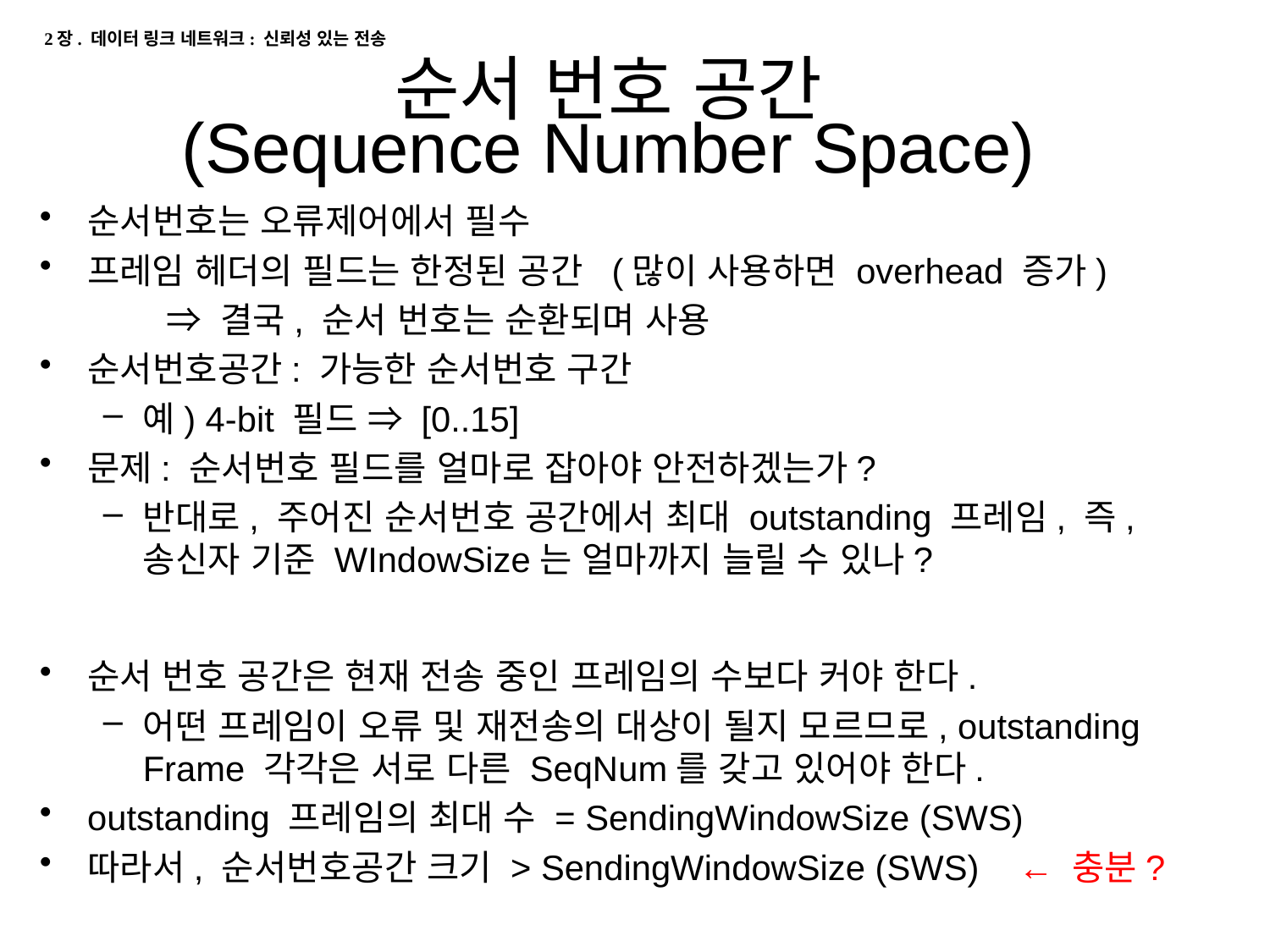

2장. 데이터 링크 네트워크: 신뢰성 있는 전송
# 순서 번호 공간 (Sequence Number Space)
순서번호는 오류제어에서 필수
프레임 헤더의 필드는 한정된 공간  (많이 사용하면 overhead 증가)
⇒ 결국, 순서 번호는 순환되며 사용
순서번호공간: 가능한 순서번호 구간
예) 4-bit 필드 ⇒ [0..15]
문제: 순서번호 필드를 얼마로 잡아야 안전하겠는가?
반대로, 주어진 순서번호 공간에서 최대 outstanding 프레임, 즉, 송신자 기준 WIndowSize는 얼마까지 늘릴 수 있나?

순서 번호 공간은 현재 전송 중인 프레임의 수보다 커야 한다.
어떤 프레임이 오류 및 재전송의 대상이 될지 모르므로, outstanding Frame 각각은 서로 다른 SeqNum를 갖고 있어야 한다.
outstanding 프레임의 최대 수 = SendingWindowSize (SWS)
따라서, 순서번호공간 크기 > SendingWindowSize (SWS)    ← 충분?